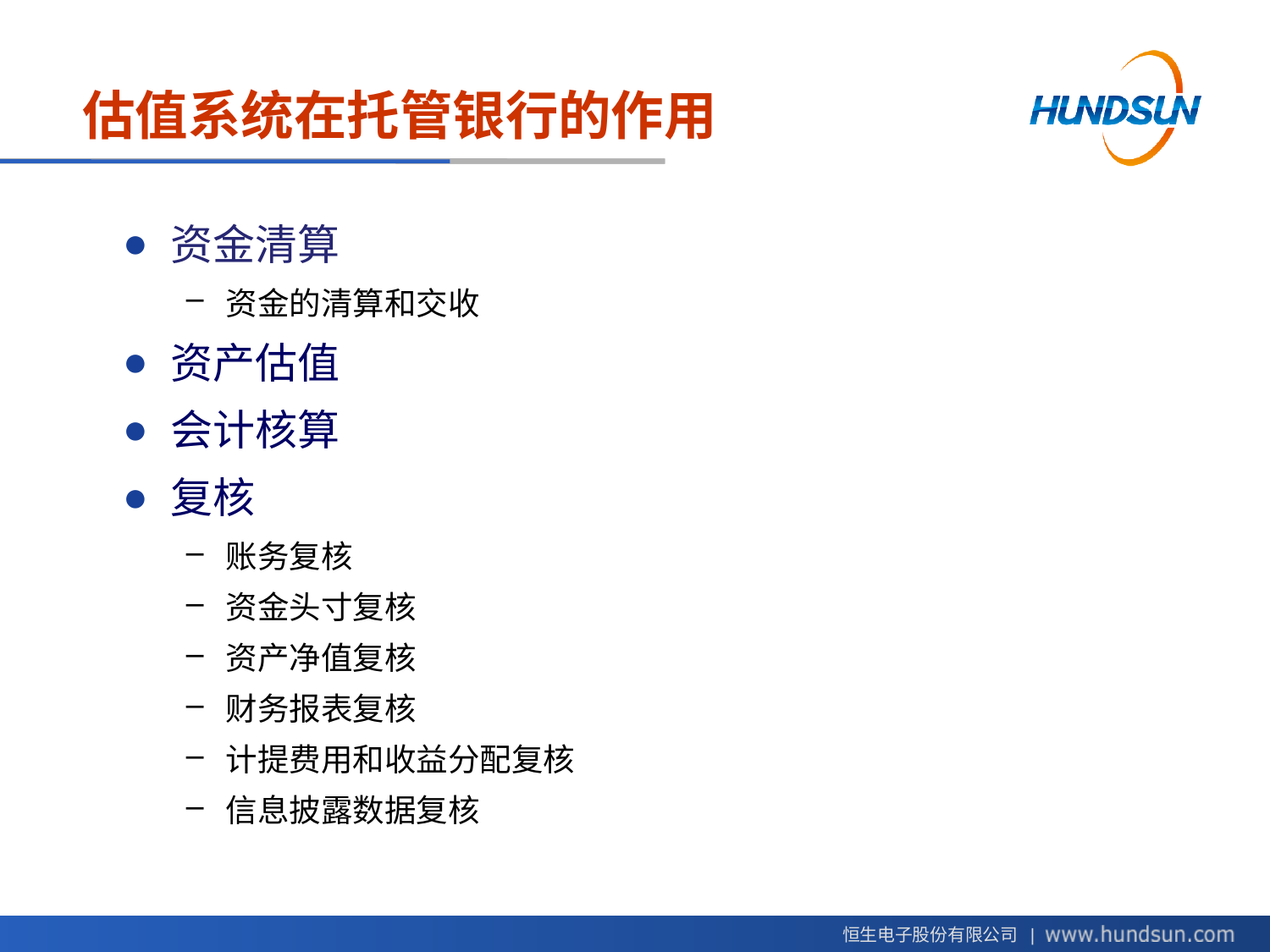

# 估值系统在托管银行的作用
资金清算
资金的清算和交收
资产估值
会计核算
复核
账务复核
资金头寸复核
资产净值复核
财务报表复核
计提费用和收益分配复核
信息披露数据复核